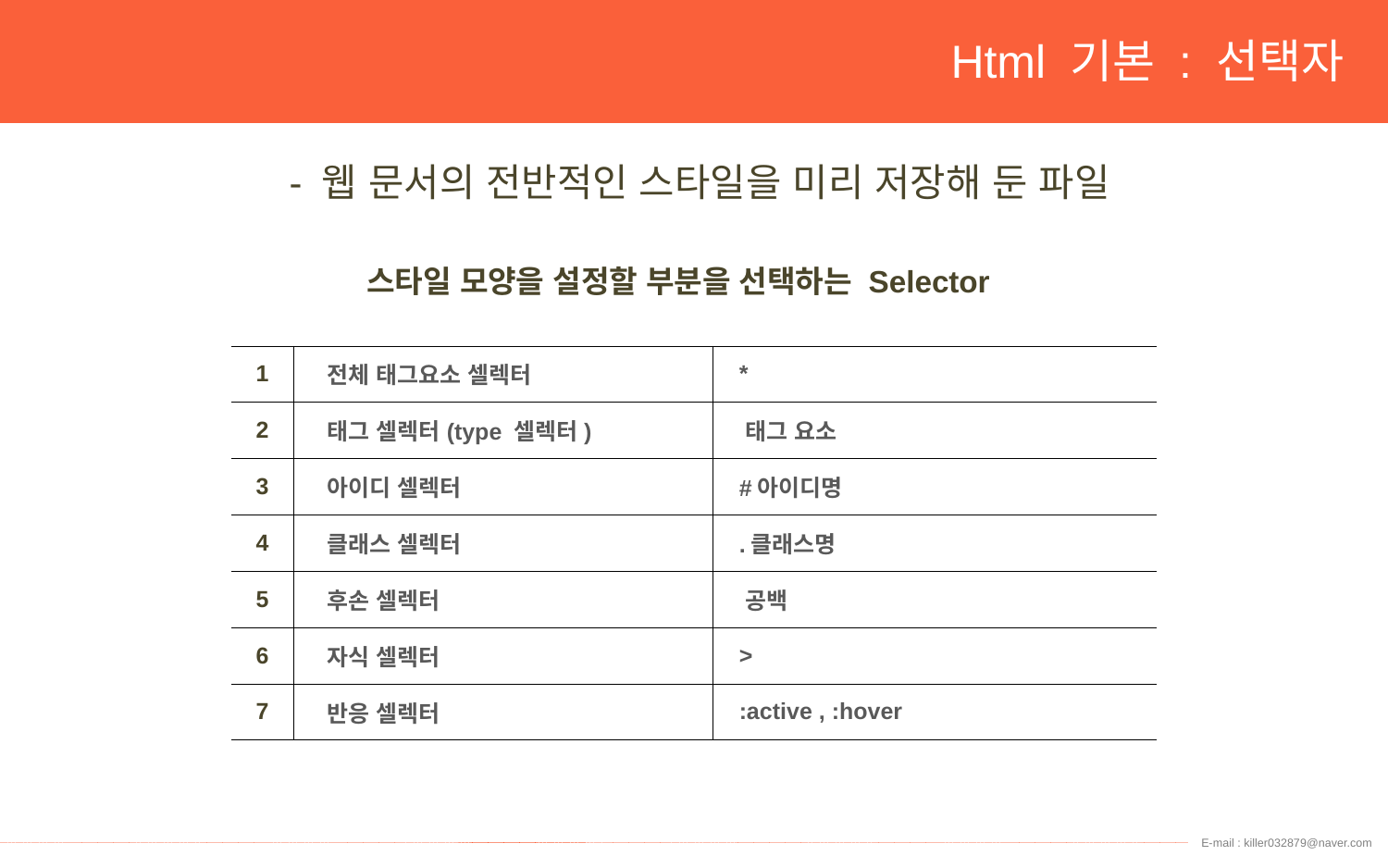

Html 기본 : 선택자
- 웹 문서의 전반적인 스타일을 미리 저장해 둔 파일
스타일 모양을 설정할 부분을 선택하는 Selector
| 1 | 전체 태그요소 셀렉터 | \* |
| --- | --- | --- |
| 2 | 태그 셀렉터(type 셀렉터) | 태그 요소 |
| 3 | 아이디 셀렉터 | #아이디명 |
| 4 | 클래스 셀렉터 | .클래스명 |
| 5 | 후손 셀렉터 | 공백 |
| 6 | 자식 셀렉터 | > |
| 7 | 반응 셀렉터 | :active , :hover |